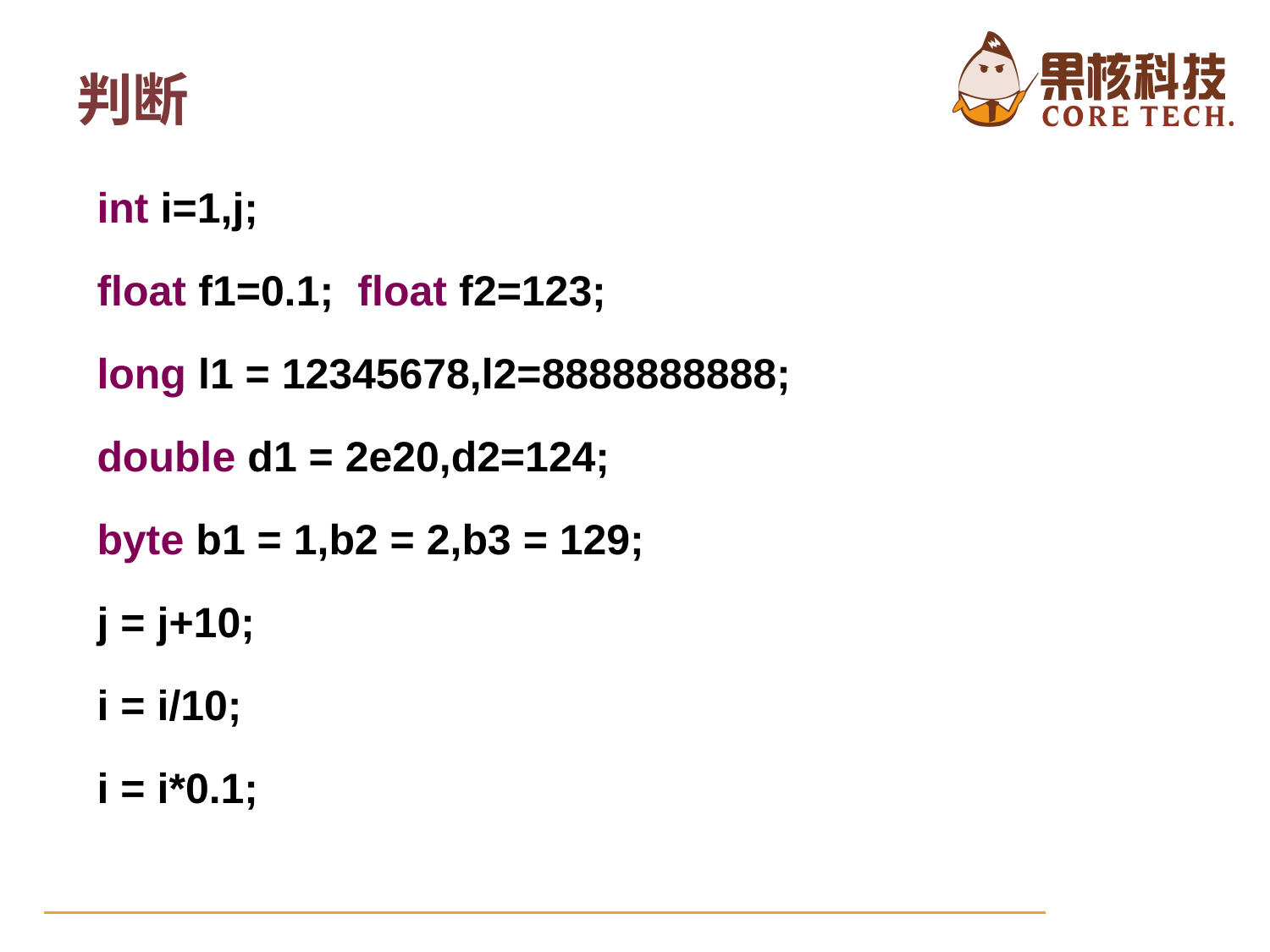

# 判断
int i=1,j;

float f1=0.1;  float f2=123;

long l1 = 12345678,l2=8888888888;

double d1 = 2e20,d2=124;

byte b1 = 1,b2 = 2,b3 = 129;

j = j+10;

i = i/10;

i = i*0.1;